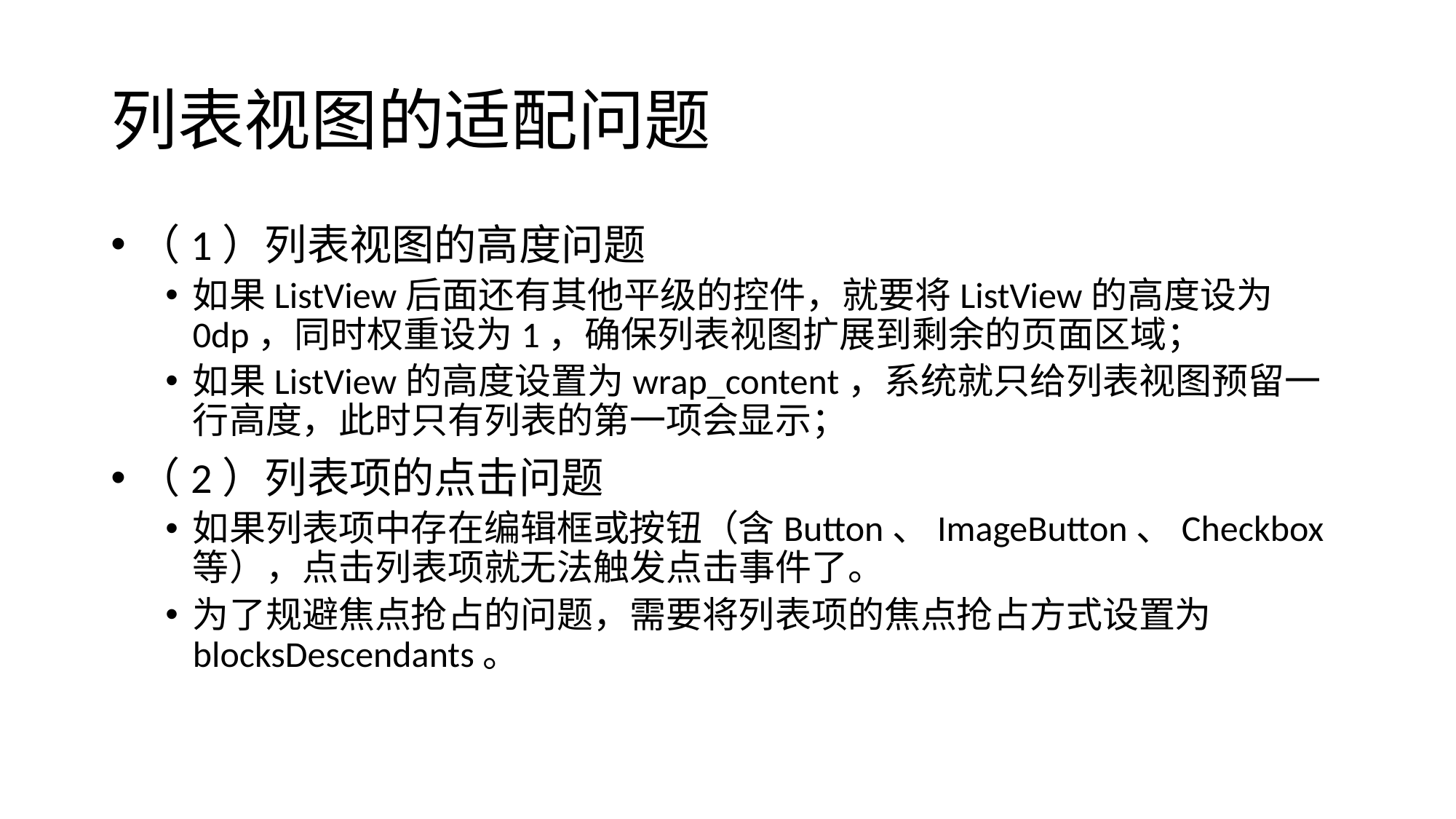

# 列表视图的适配问题
（1）列表视图的高度问题
如果ListView后面还有其他平级的控件，就要将ListView的高度设为0dp，同时权重设为1，确保列表视图扩展到剩余的页面区域；
如果ListView的高度设置为wrap_content，系统就只给列表视图预留一行高度，此时只有列表的第一项会显示；
（2）列表项的点击问题
如果列表项中存在编辑框或按钮（含Button、ImageButton、Checkbox等），点击列表项就无法触发点击事件了。
为了规避焦点抢占的问题，需要将列表项的焦点抢占方式设置为blocksDescendants。